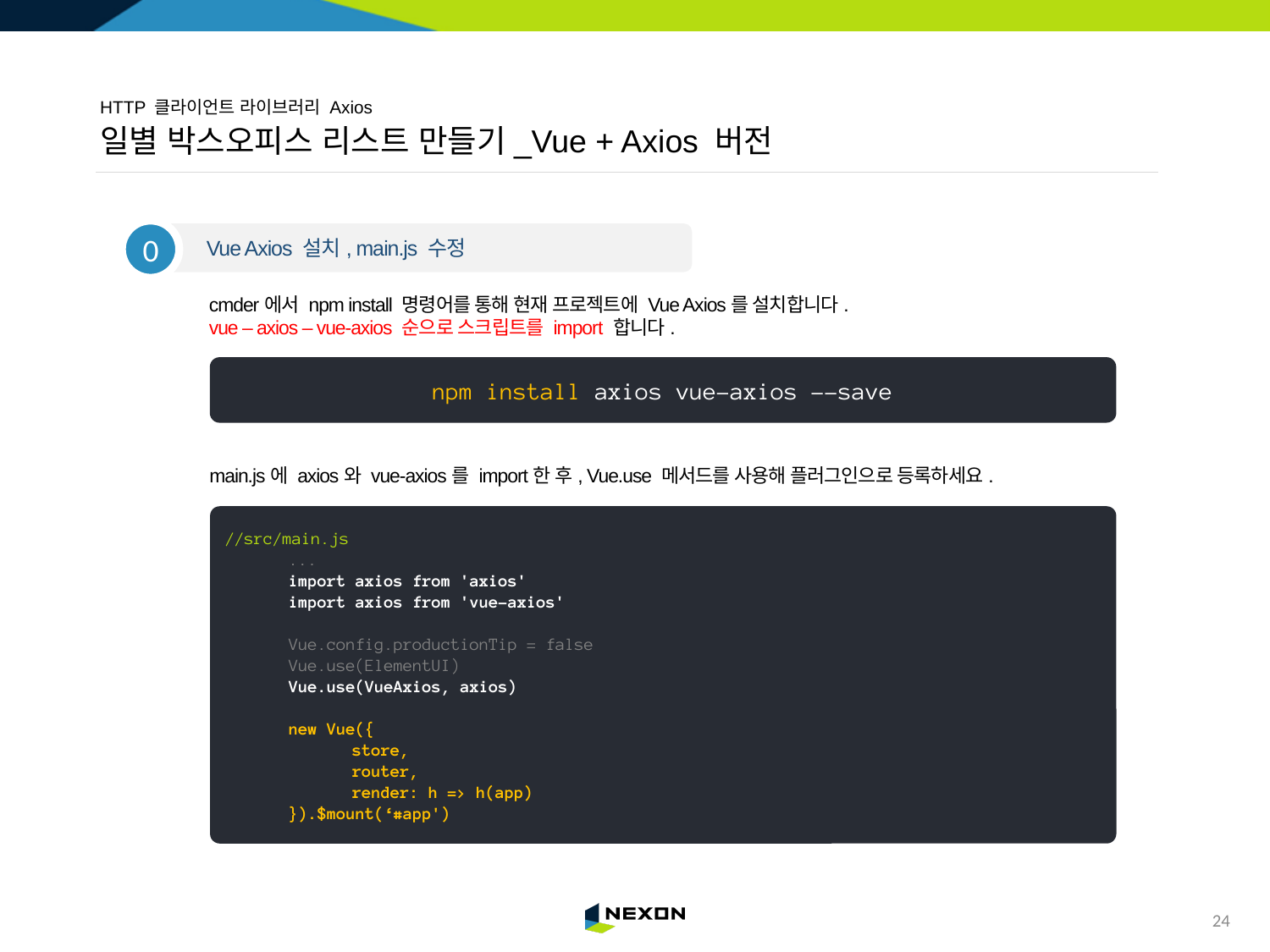

# HTTP 클라이언트 라이브러리 Axios 일별 박스오피스 리스트 만들기_Vue + Axios 버전
0
Vue Axios 설치, main.js 수정
cmder에서 npm install 명령어를 통해 현재 프로젝트에 Vue Axios를 설치합니다.
vue – axios – vue-axios 순으로 스크립트를 import 합니다.
npm install axios vue-axios --save
main.js에 axios와 vue-axios를 import한 후, Vue.use 메서드를 사용해 플러그인으로 등록하세요.
//src/main.js
...
import axios from 'axios'
import axios from 'vue-axios'

Vue.config.productionTip = false
Vue.use(ElementUI)
Vue.use(VueAxios, axios)

new Vue({
store,
router,
render: h => h(app)
}).$mount(‘#app')
24